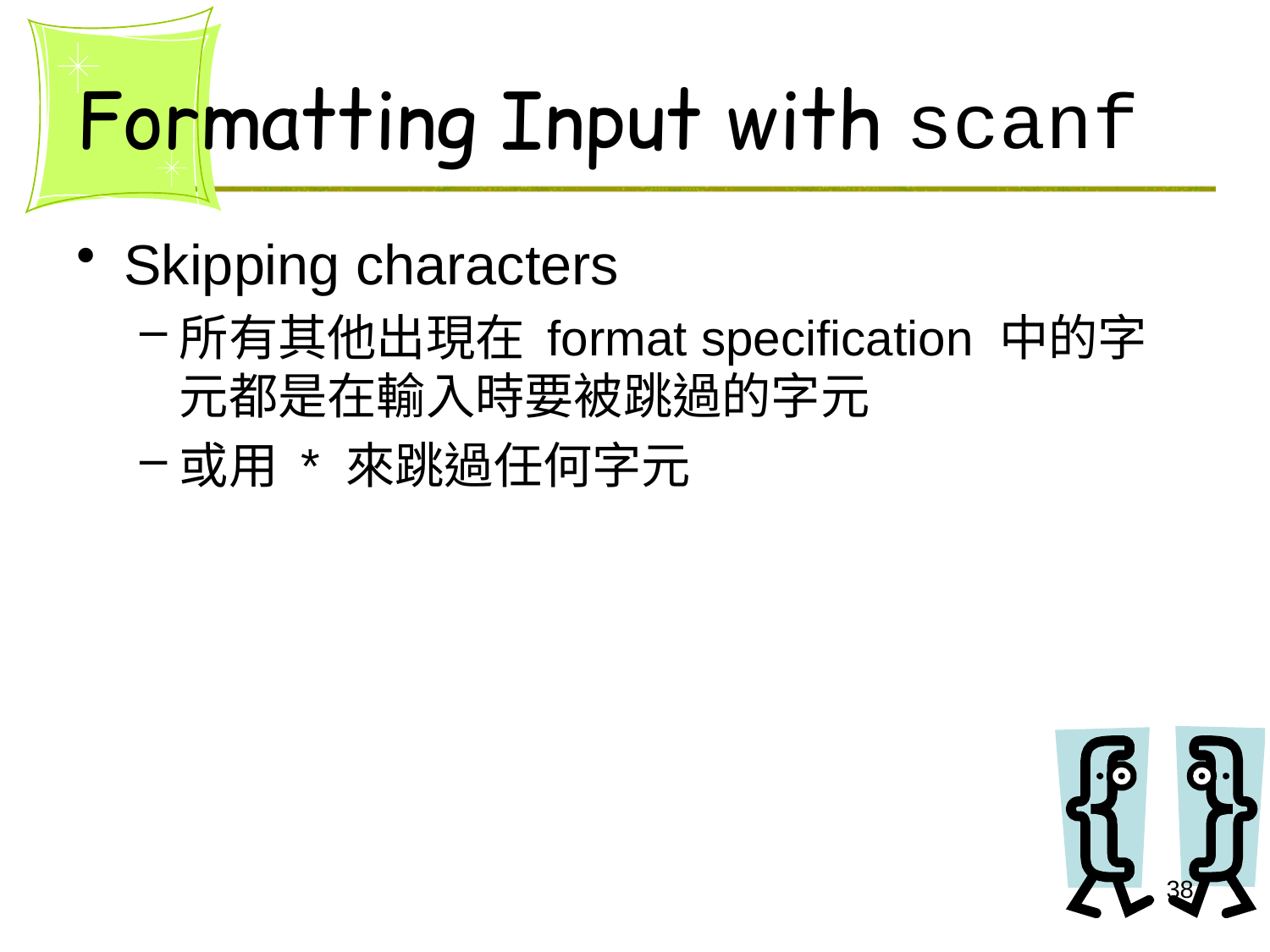

# Formatting Input with scanf
Skipping characters
所有其他出現在 format specification 中的字元都是在輸入時要被跳過的字元
或用 * 來跳過任何字元
38